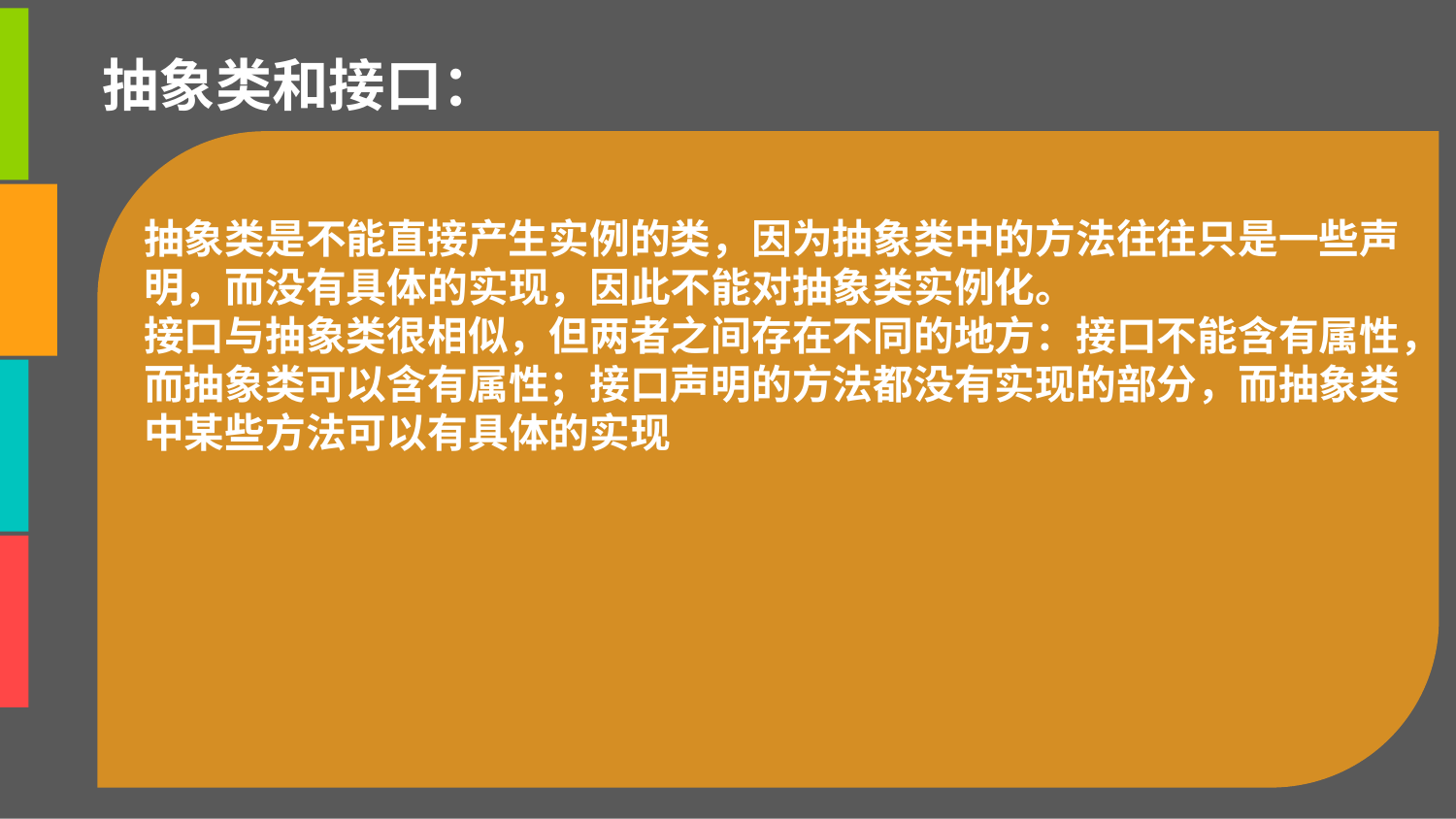

抽象类和接口：

抽象类是不能直接产生实例的类，因为抽象类中的方法往往只是一些声明，而没有具体的实现，因此不能对抽象类实例化。
接口与抽象类很相似，但两者之间存在不同的地方：接口不能含有属性，而抽象类可以含有属性；接口声明的方法都没有实现的部分，而抽象类中某些方法可以有具体的实现